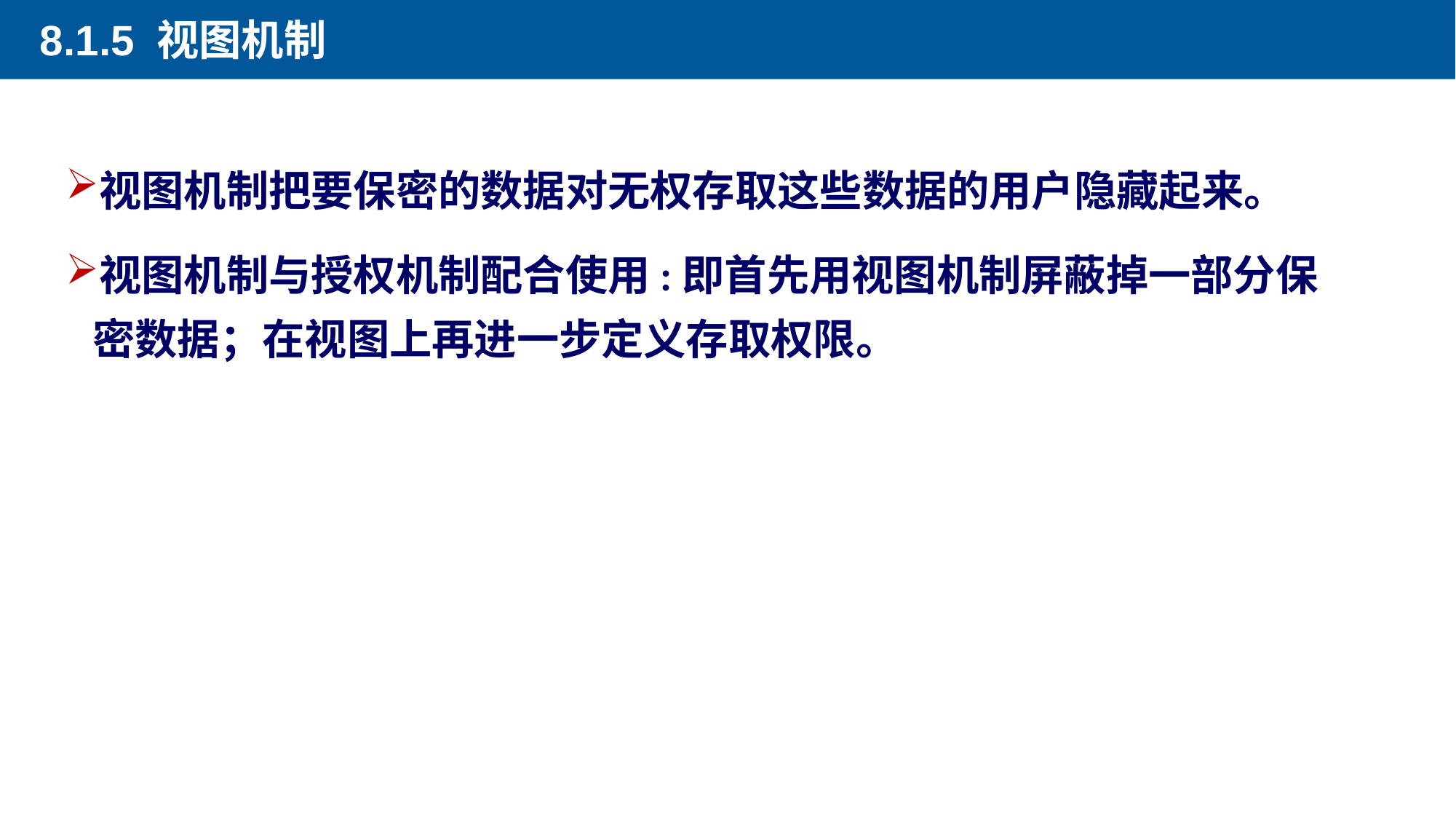

8.1.5 视图机制

视图机制把要保密的数据对无权存取这些数据的用户隐藏起来。
视图机制与授权机制配合使用:即首先用视图机制屏蔽掉一部分保密数据；在视图上再进一步定义存取权限。